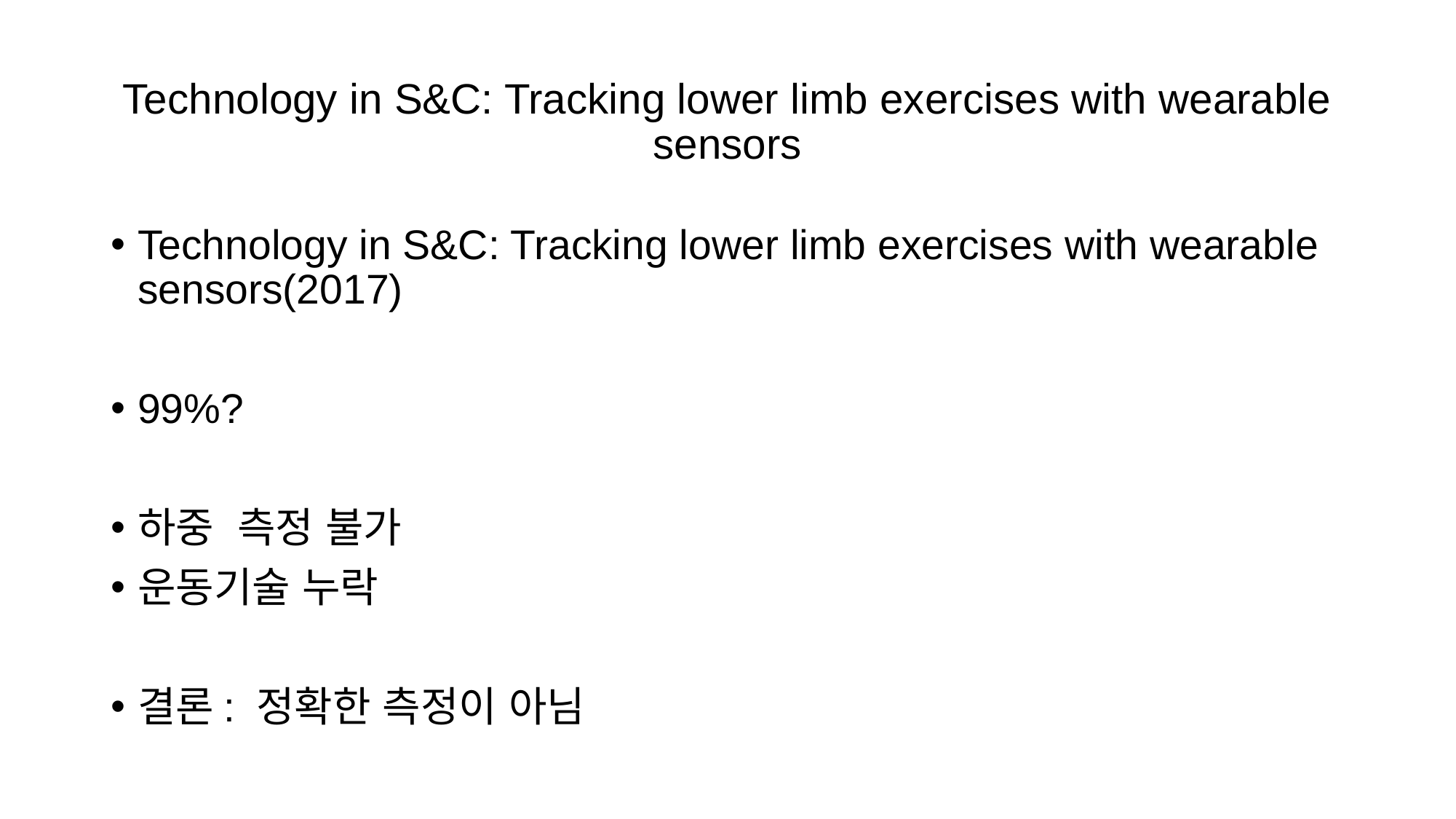

# Technology in S&C: Tracking lower limb exercises with wearable sensors
Technology in S&C: Tracking lower limb exercises with wearable sensors(2017)

99%?

하중  측정 불가
운동기술 누락

결론: 정확한 측정이 아님